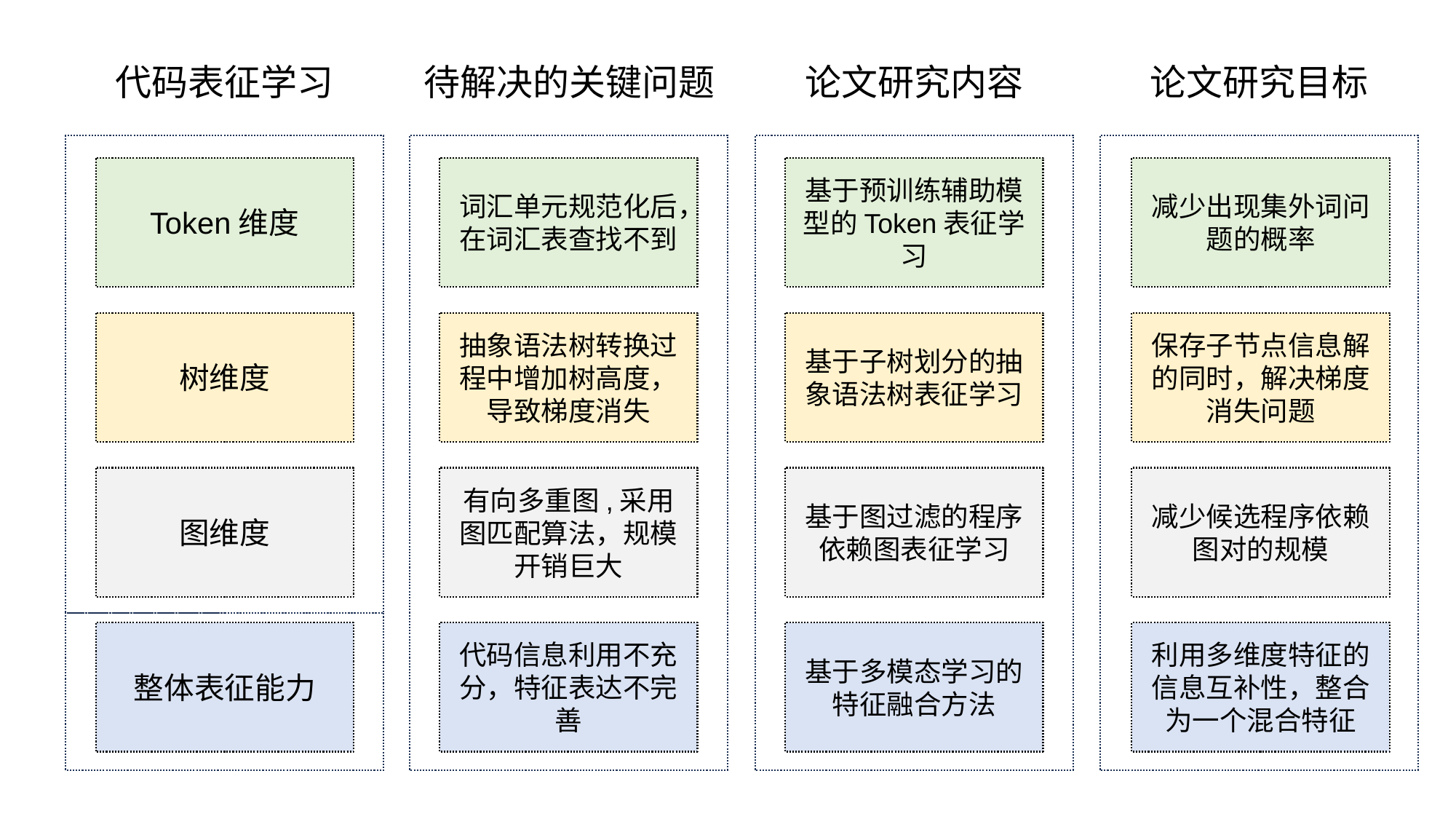

代码表征学习
待解决的关键问题
论文研究内容
论文研究目标

Token维度
词汇单元规范化后，在词汇表查找不到
基于预训练辅助模型的Token表征学习
减少出现集外词问题的概率
树维度
抽象语法树转换过程中增加树高度，导致梯度消失
基于子树划分的抽象语法树表征学习
保存子节点信息解的同时，解决梯度消失问题
图维度
有向多重图,采用图匹配算法，规模开销巨大
基于图过滤的程序依赖图表征学习
减少候选程序依赖图对的规模

整体表征能力
代码信息利用不充分，特征表达不完善
基于多模态学习的特征融合方法
利用多维度特征的信息互补性，整合为一个混合特征